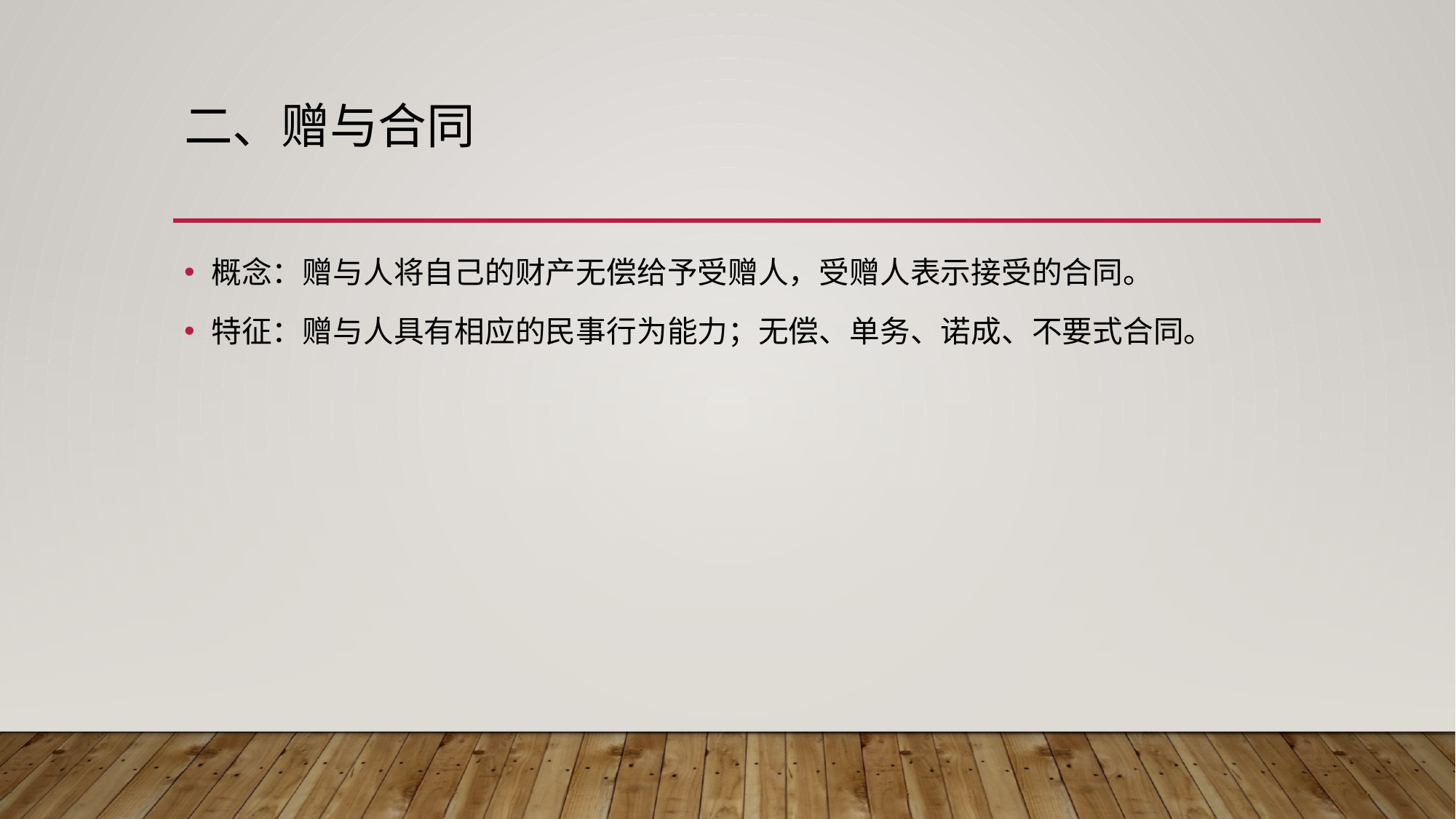

# 二、赠与合同
概念：赠与人将自己的财产无偿给予受赠人，受赠人表示接受的合同。
特征：赠与人具有相应的民事行为能力；无偿、单务、诺成、不要式合同。